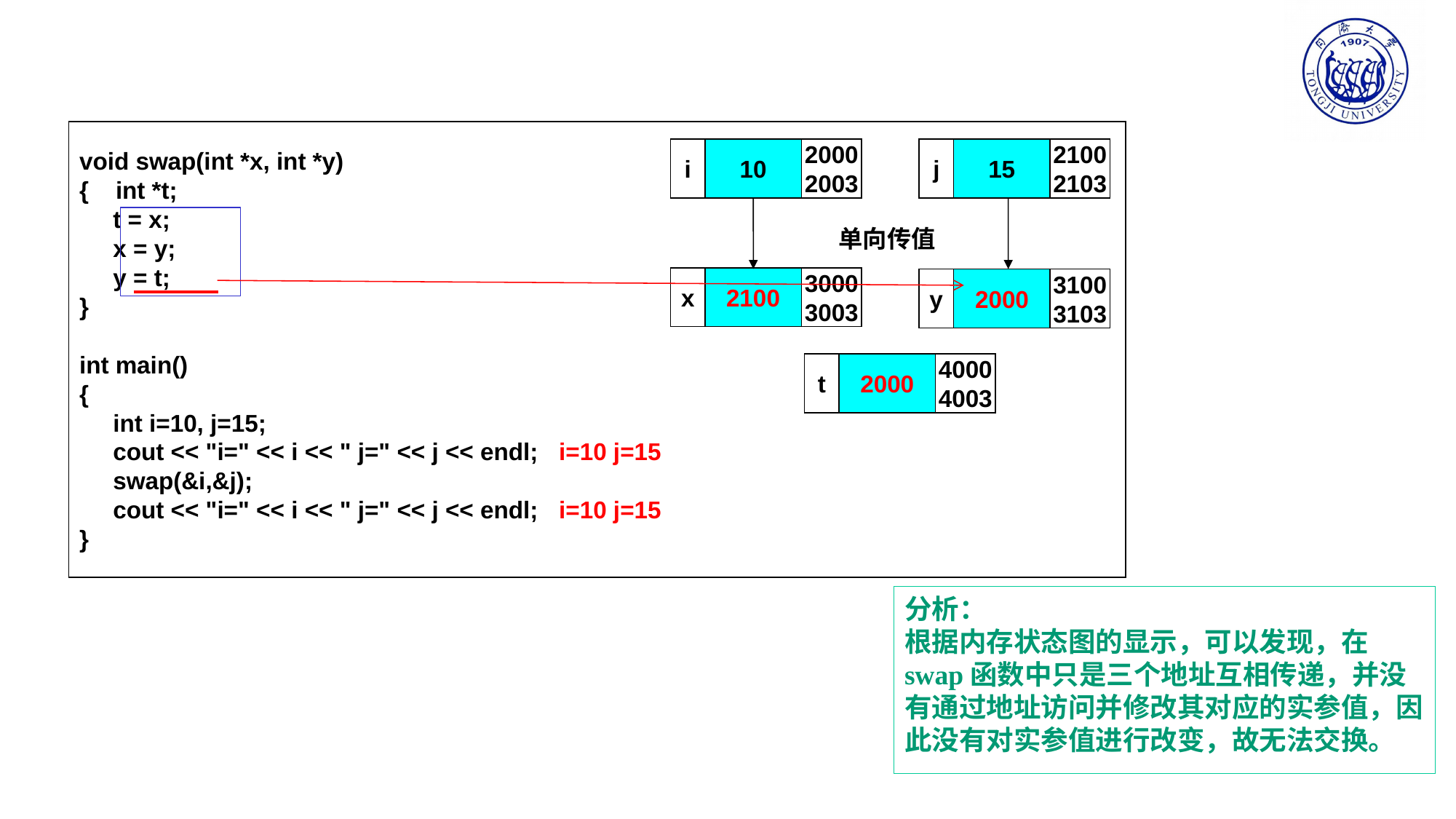

#
void swap(int *x, int *y)
{    int *t;
     t = x;
     x = y;
     y = t;
}

int main()
{
     int i=10, j=15;
     cout << "i=" << i << " j=" << j << endl;   i=10 j=15
     swap(&i,&j);
     cout << "i=" << i << " j=" << j << endl;   i=10 j=15
}
i
10
2000
2003
j
15
2100
2103

单向传值
x
2100
3000
3003
y
2000
3100
3103
t
2000
4000
4003

分析：
根据内存状态图的显示，可以发现，在swap函数中只是三个地址互相传递，并没有通过地址访问并修改其对应的实参值，因此没有对实参值进行改变，故无法交换。